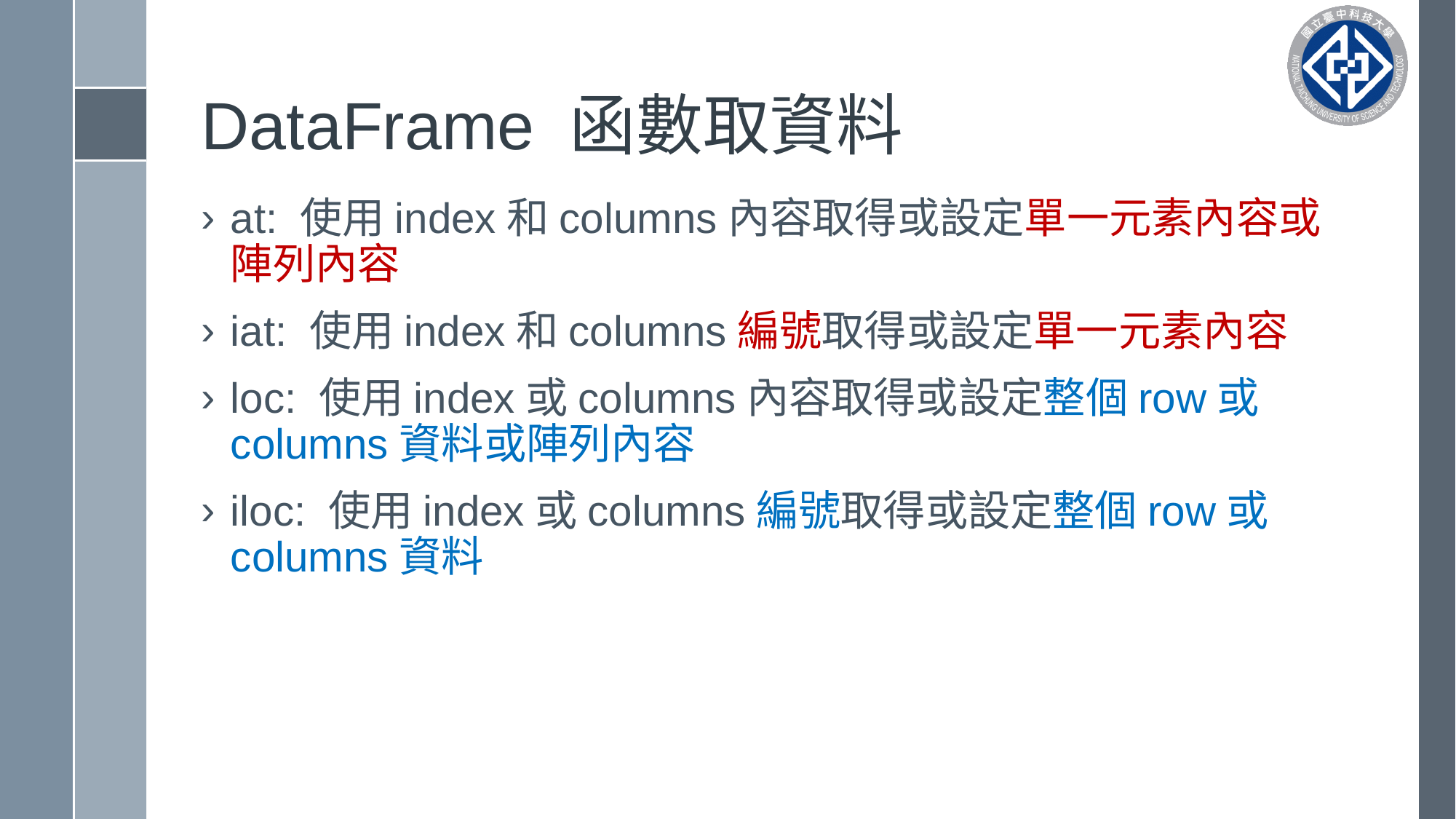

# DataFrame 函數取資料
at: 使用index和columns內容取得或設定單一元素內容或陣列內容
iat: 使用index和columns編號取得或設定單一元素內容
loc: 使用index或columns內容取得或設定整個row或columns資料或陣列內容
iloc: 使用index或columns編號取得或設定整個row或columns資料